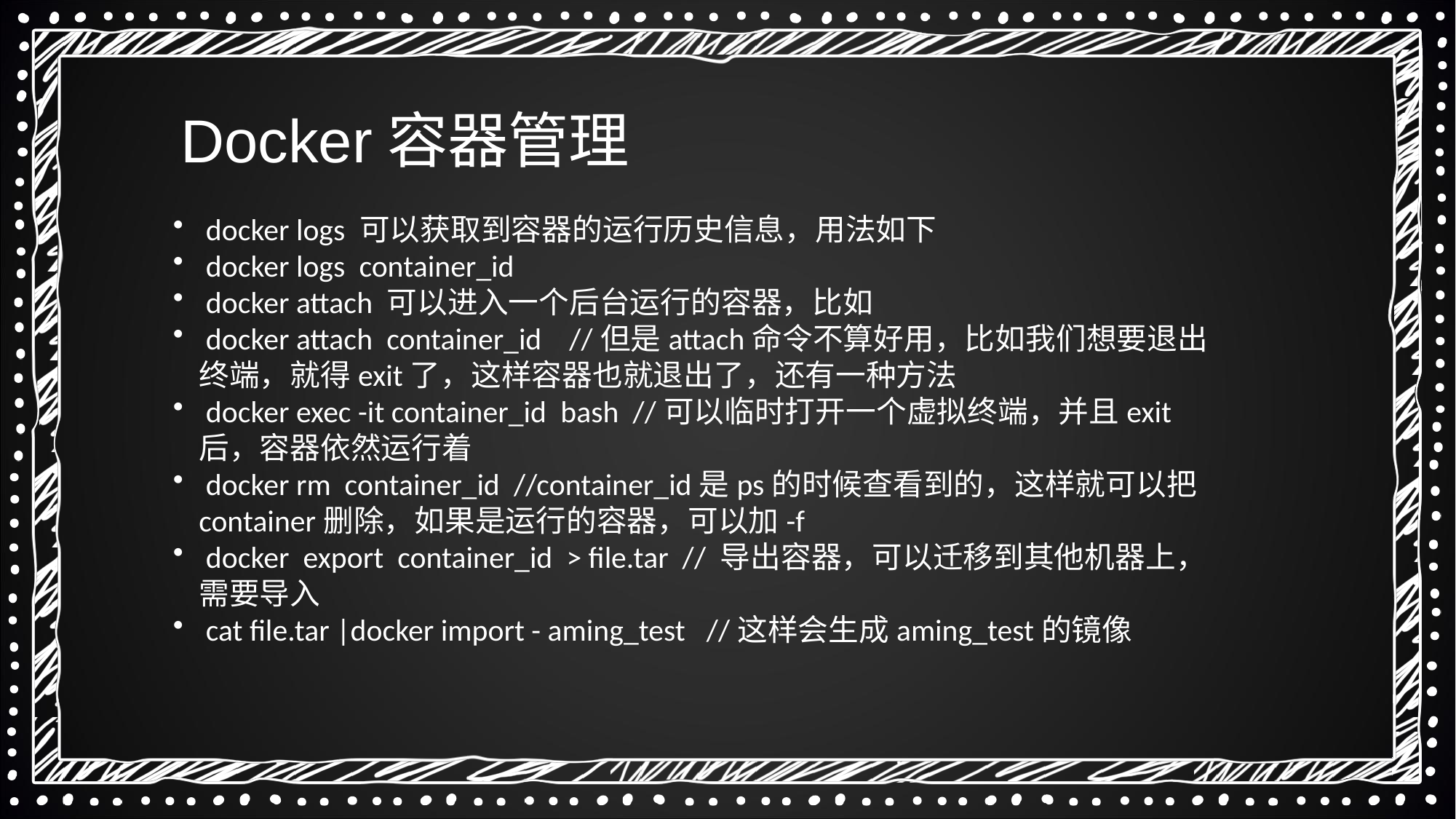

Docker容器管理
 docker logs 可以获取到容器的运行历史信息，用法如下
 docker logs  container_id
 docker attach 可以进入一个后台运行的容器，比如
 docker attach  container_id    //但是attach命令不算好用，比如我们想要退出终端，就得exit了，这样容器也就退出了，还有一种方法
 docker exec -it container_id  bash  //可以临时打开一个虚拟终端，并且exit后，容器依然运行着
 docker rm  container_id  //container_id是ps的时候查看到的，这样就可以把container删除，如果是运行的容器，可以加-f
 docker  export  container_id  > file.tar  // 导出容器，可以迁移到其他机器上，需要导入
 cat file.tar |docker import - aming_test   //这样会生成aming_test的镜像